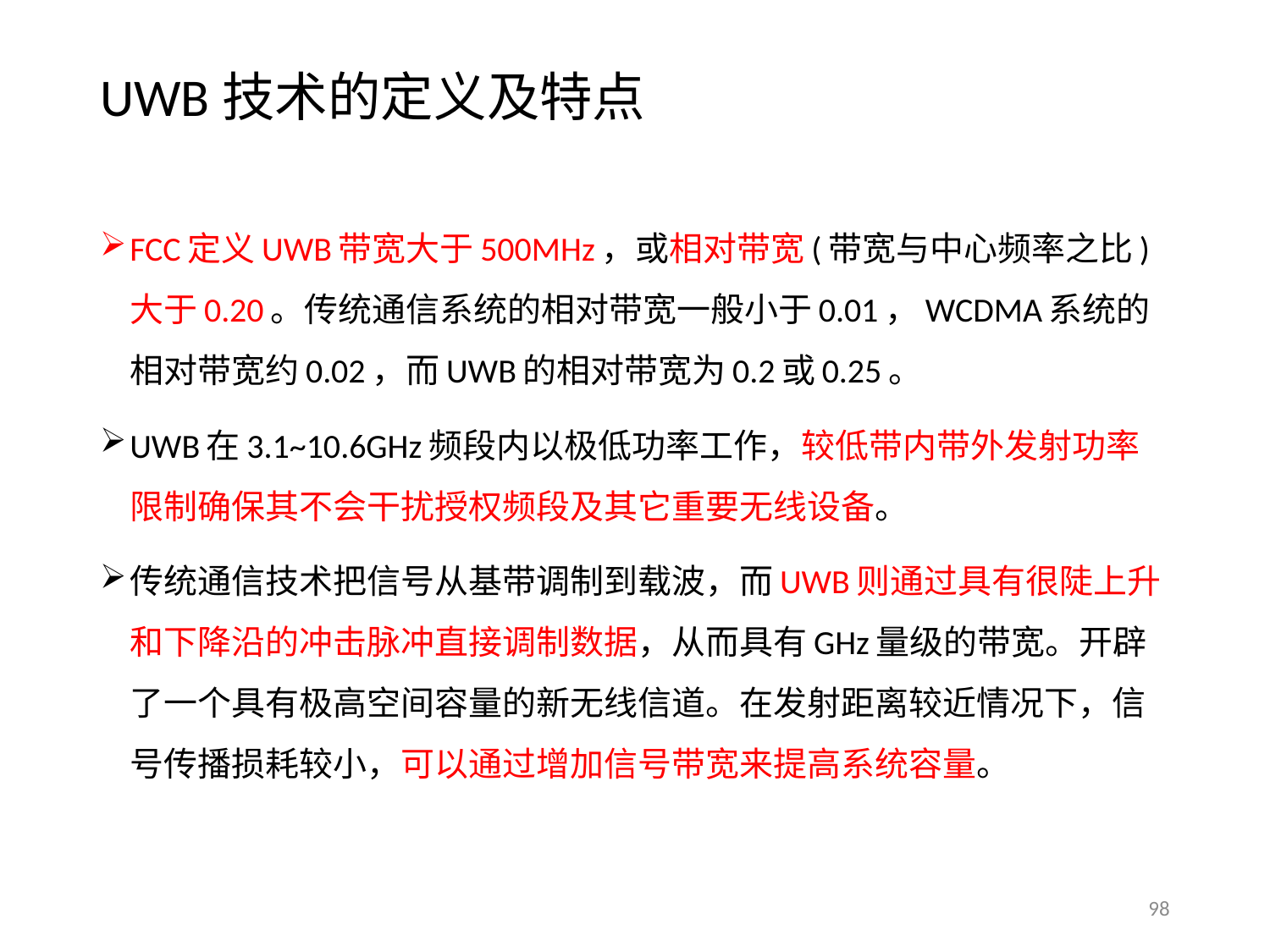

# UWB技术的定义及特点
FCC定义UWB带宽大于500MHz，或相对带宽(带宽与中心频率之比)大于0.20。传统通信系统的相对带宽一般小于0.01，WCDMA系统的相对带宽约0.02，而UWB的相对带宽为0.2或0.25。
UWB在3.1~10.6GHz频段内以极低功率工作，较低带内带外发射功率限制确保其不会干扰授权频段及其它重要无线设备。
传统通信技术把信号从基带调制到载波，而UWB则通过具有很陡上升和下降沿的冲击脉冲直接调制数据，从而具有GHz量级的带宽。开辟了一个具有极高空间容量的新无线信道。在发射距离较近情况下，信号传播损耗较小，可以通过增加信号带宽来提高系统容量。
98